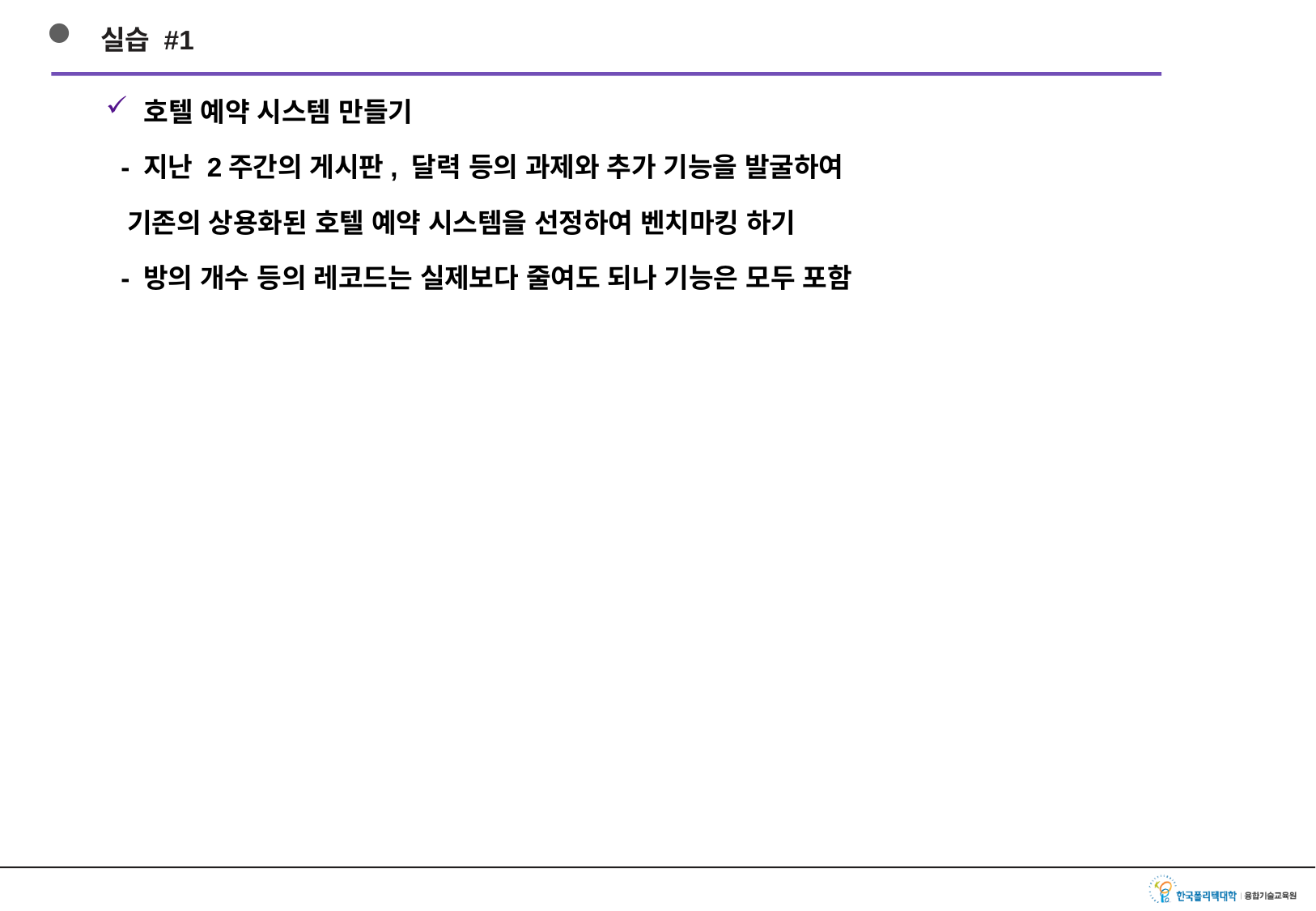

실습 #1
호텔 예약 시스템 만들기
  - 지난 2주간의 게시판, 달력 등의 과제와 추가 기능을 발굴하여
  기존의 상용화된 호텔 예약 시스템을 선정하여 벤치마킹 하기
  - 방의 개수 등의 레코드는 실제보다 줄여도 되나 기능은 모두 포함